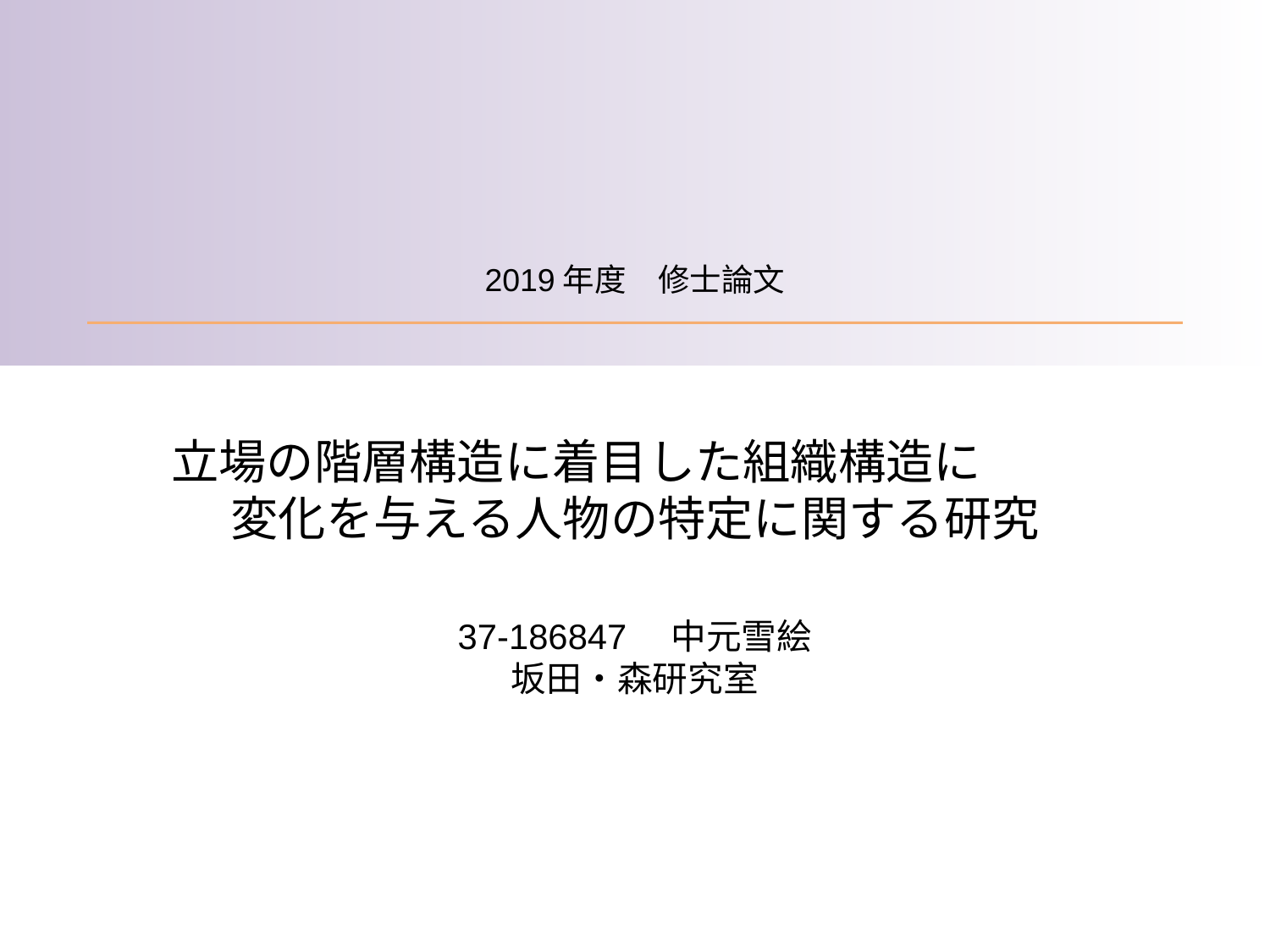

2019年度　修士論文
立場の階層構造に着目した組織構造に
変化を与える人物の特定に関する研究

37-186847　中元雪絵
坂田・森研究室